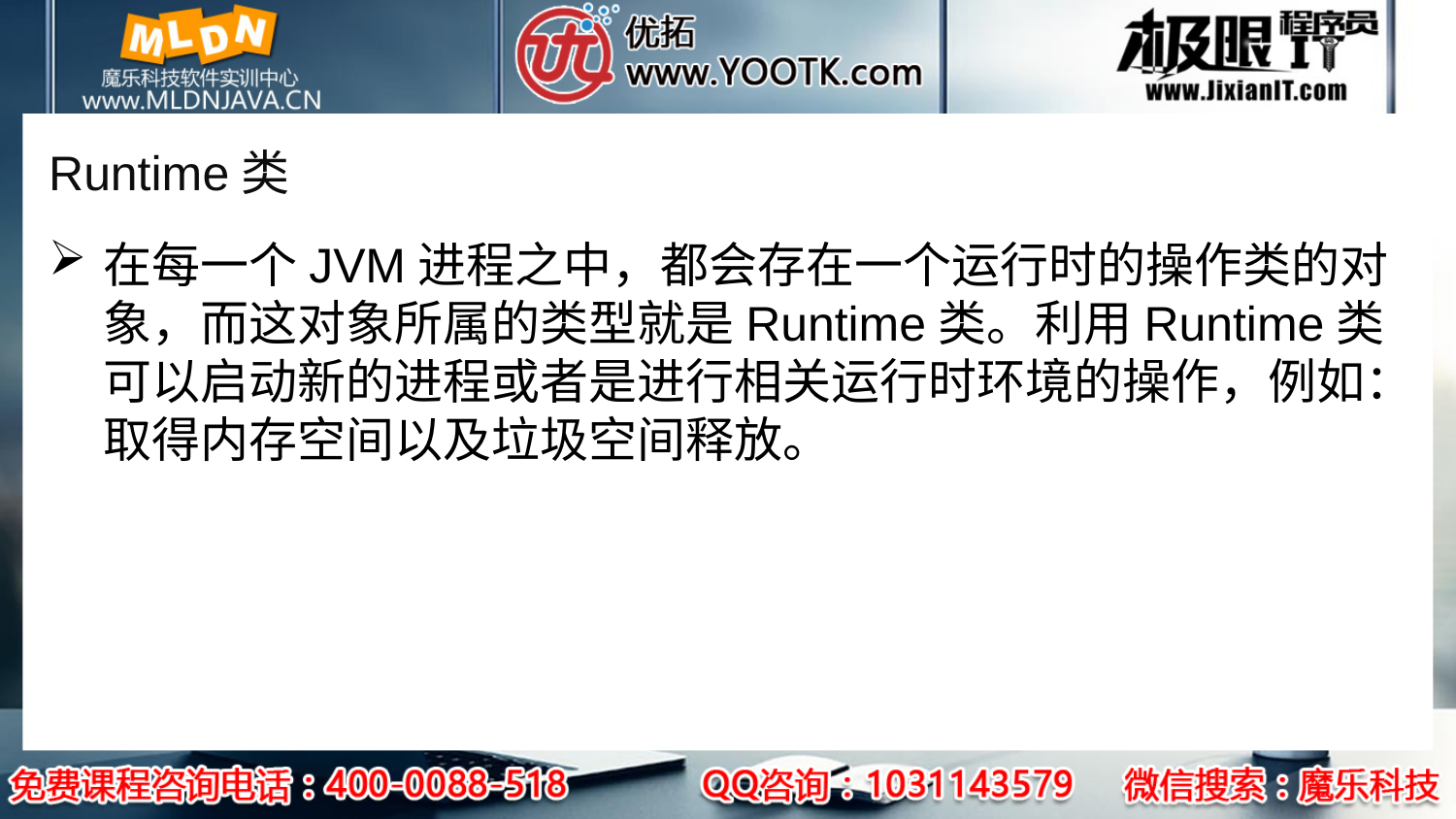

# Runtime类
在每一个JVM进程之中，都会存在一个运行时的操作类的对象，而这对象所属的类型就是Runtime类。利用Runtime类可以启动新的进程或者是进行相关运行时环境的操作，例如：取得内存空间以及垃圾空间释放。